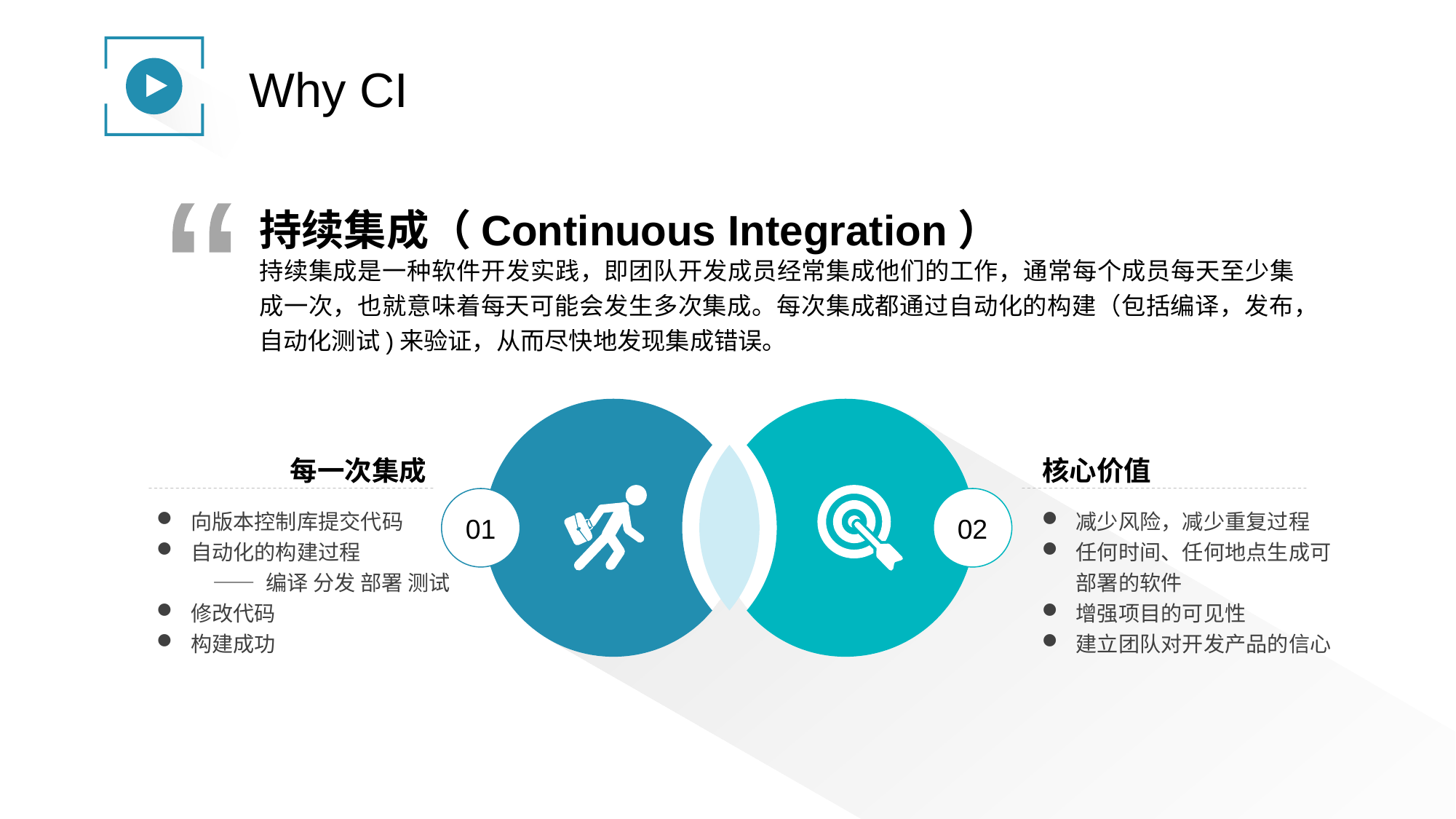

Why CI
持续集成（Continuous Integration）

持续集成是一种软件开发实践，即团队开发成员经常集成他们的工作，通常每个成员每天至少集成一次，也就意味着每天可能会发生多次集成。每次集成都通过自动化的构建（包括编译，发布，自动化测试)来验证，从而尽快地发现集成错误。
“

每一次集成
向版本控制库提交代码
自动化的构建过程
            —— 编译 分发 部署 测试
修改代码
构建成功

核心价值

减少风险，减少重复过程
任何时间、任何地点生成可部署的软件
增强项目的可见性
建立团队对开发产品的信心

01
02